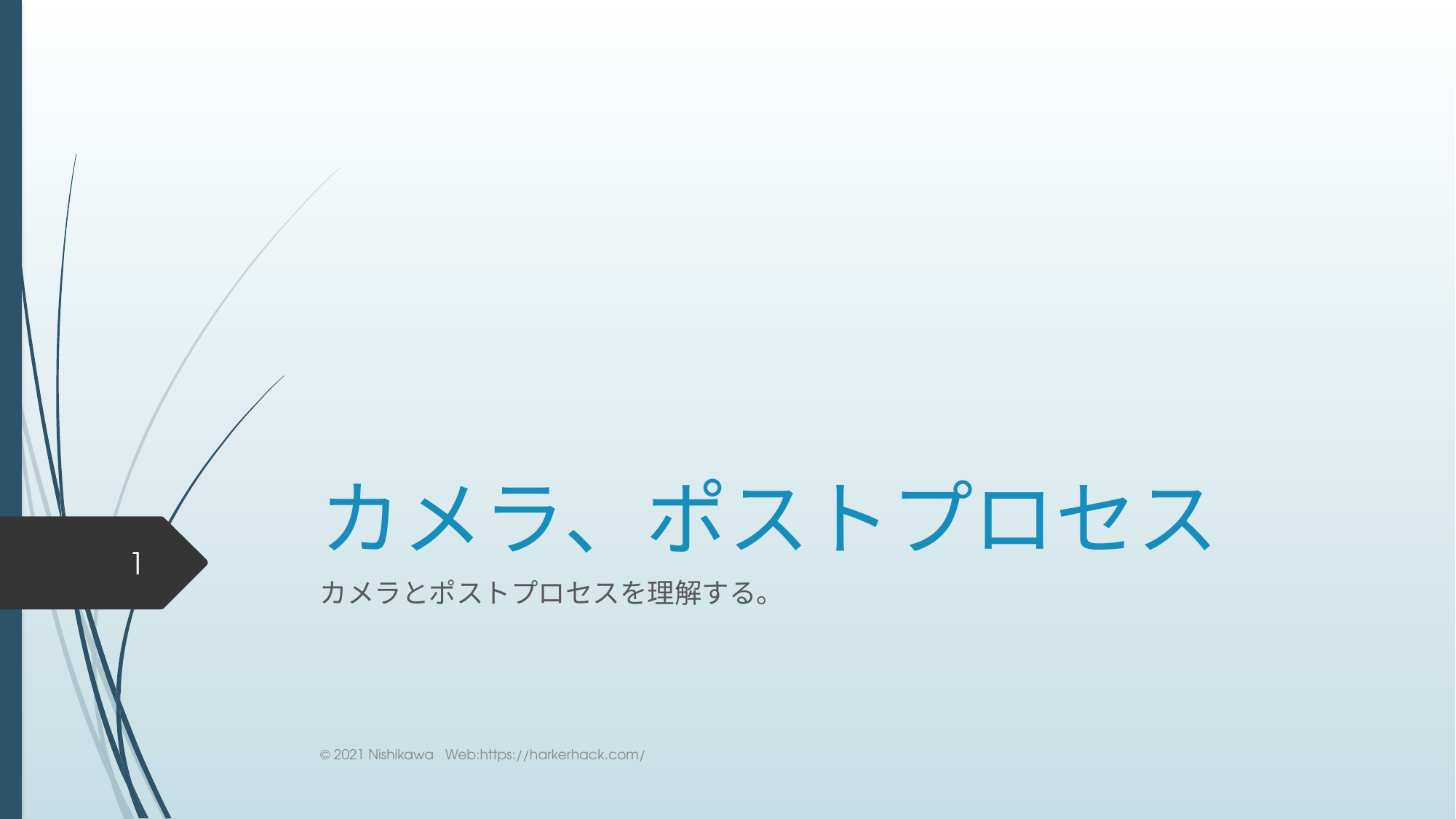

# カメラ、ポストプロセス
1
カメラとポストプロセスを理解する。
© 2021 Nishikawa   Web:https://harkerhack.com/